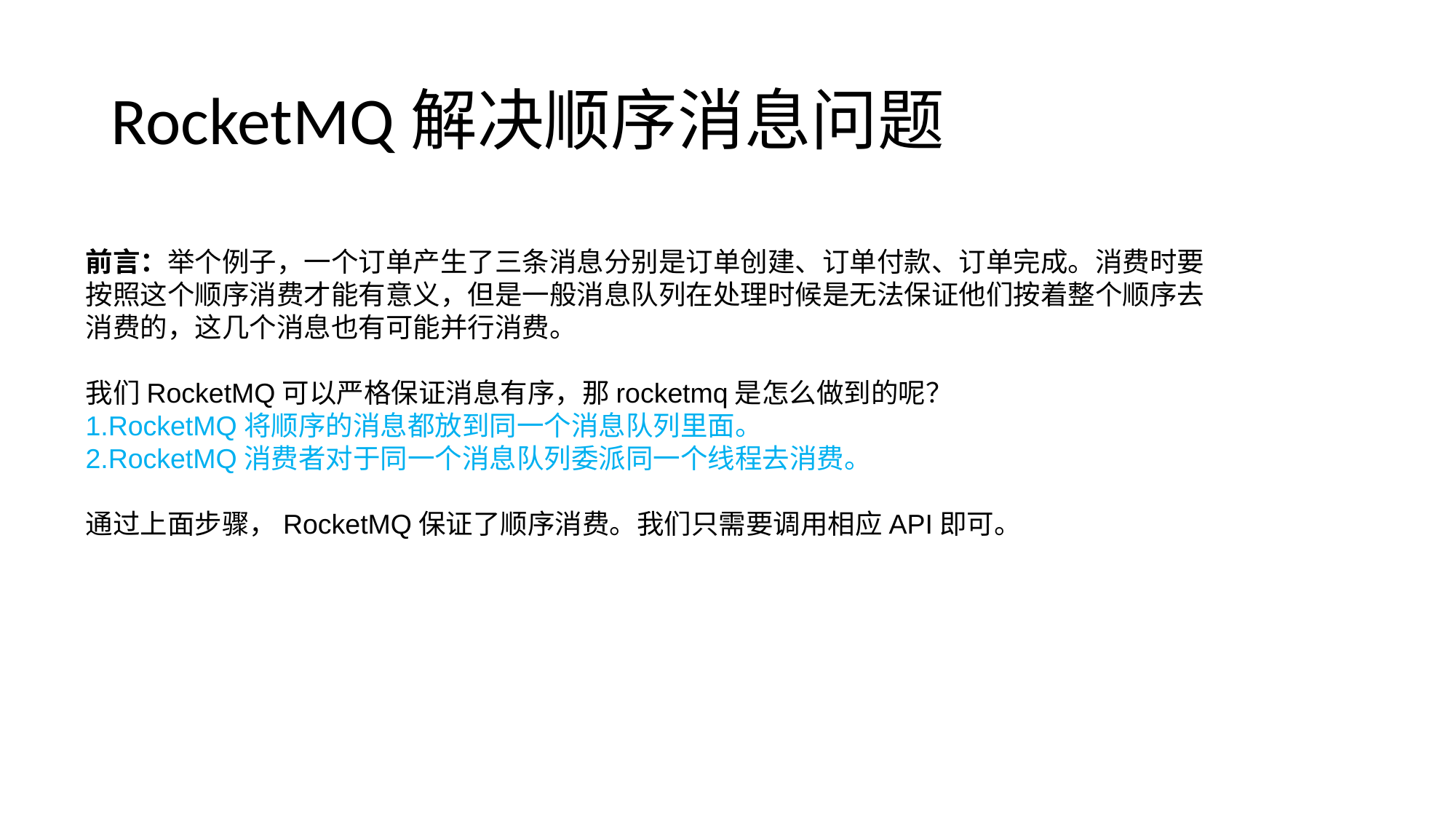

# RocketMQ解决顺序消息问题
前言：举个例子，一个订单产生了三条消息分别是订单创建、订单付款、订单完成。消费时要按照这个顺序消费才能有意义，但是一般消息队列在处理时候是无法保证他们按着整个顺序去消费的，这几个消息也有可能并行消费。

我们RocketMQ可以严格保证消息有序，那rocketmq是怎么做到的呢？
1.RocketMQ将顺序的消息都放到同一个消息队列里面。
2.RocketMQ消费者对于同一个消息队列委派同一个线程去消费。

通过上面步骤，RocketMQ保证了顺序消费。我们只需要调用相应API即可。